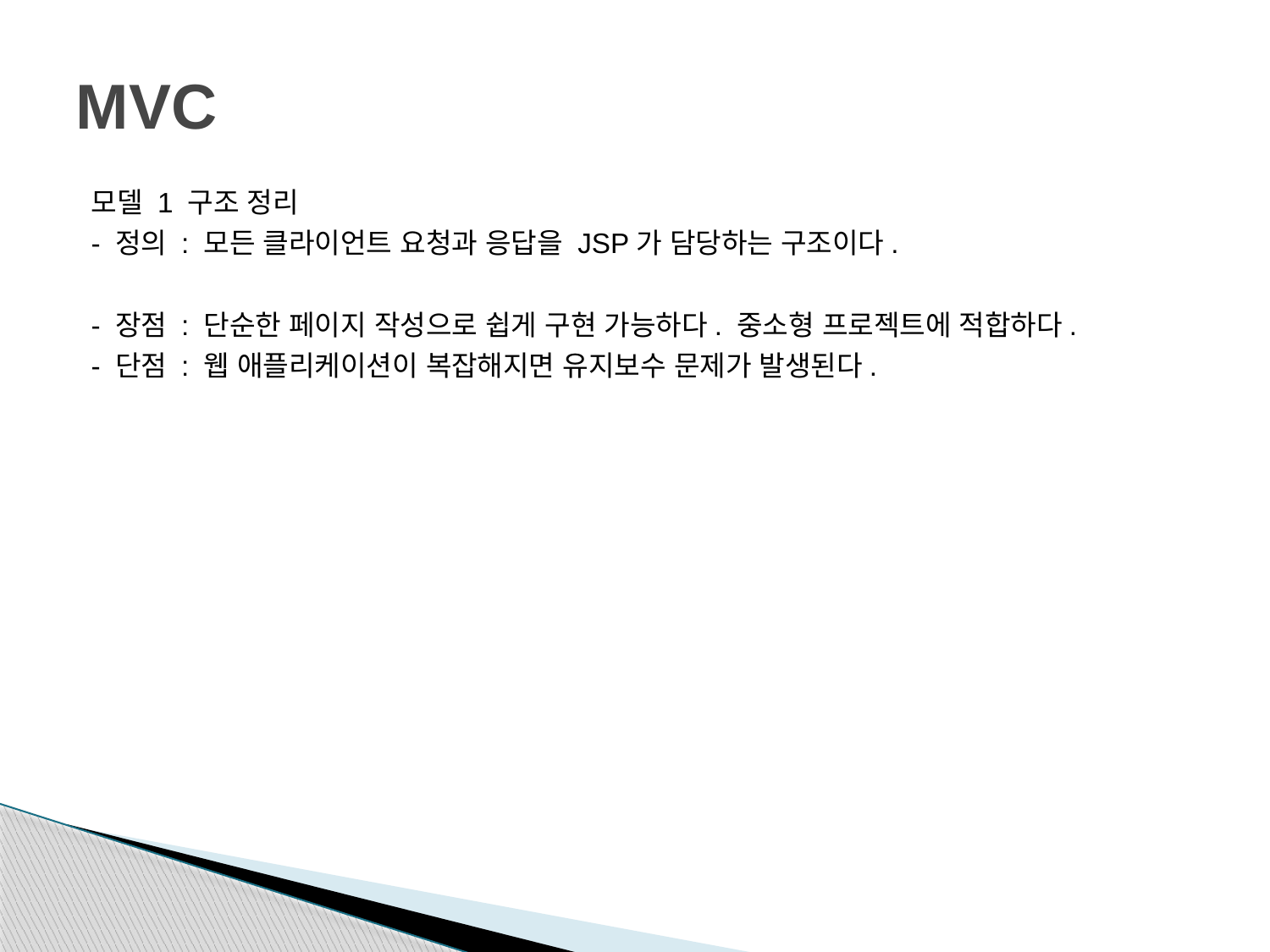

# MVC
모델 1 구조 정리
- 정의 : 모든 클라이언트 요청과 응답을 JSP가 담당하는 구조이다.

- 장점 : 단순한 페이지 작성으로 쉽게 구현 가능하다. 중소형 프로젝트에 적합하다.
- 단점 : 웹 애플리케이션이 복잡해지면 유지보수 문제가 발생된다.